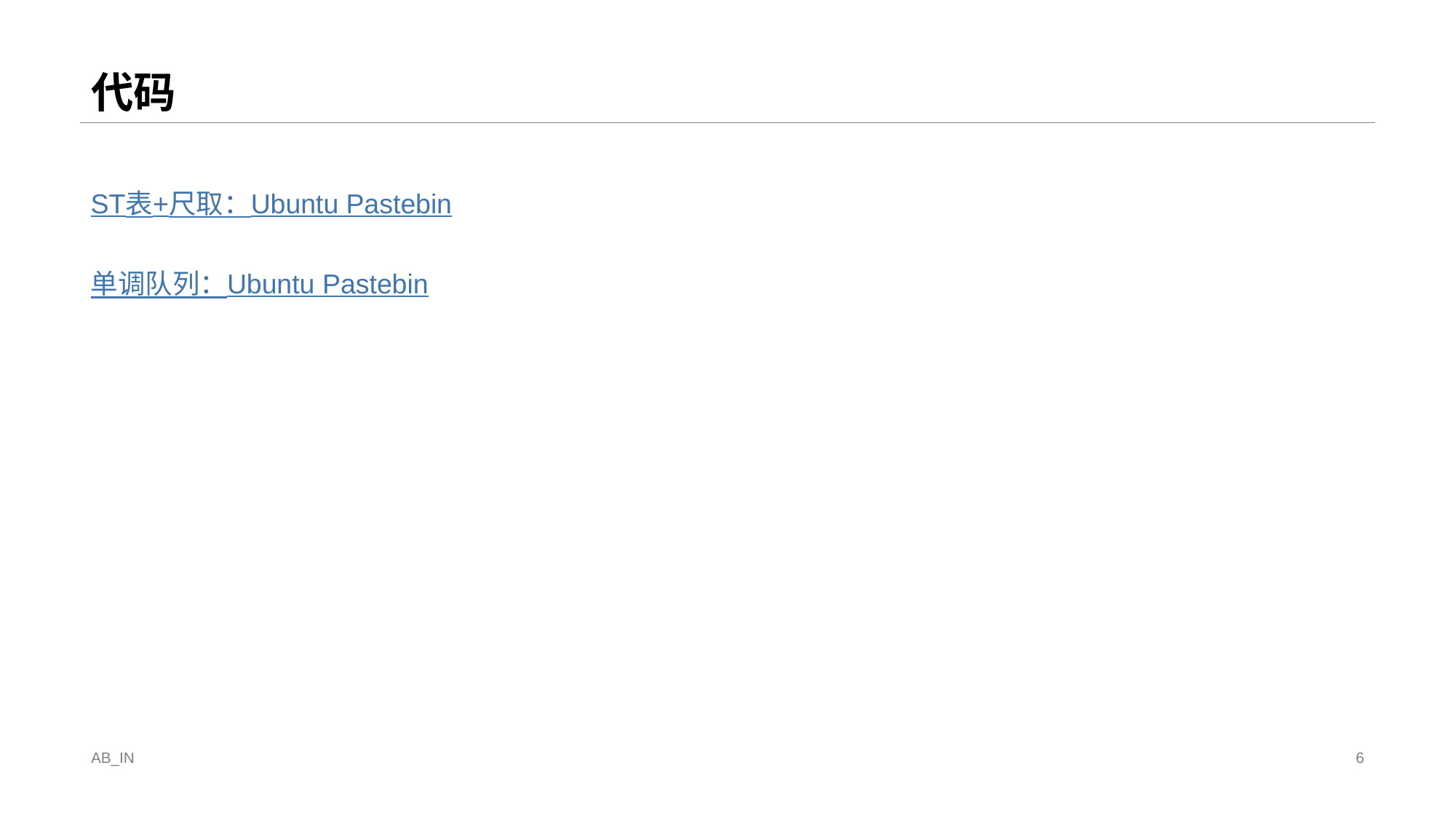

# 代码
ST表+尺取：Ubuntu Pastebin
单调队列：Ubuntu Pastebin
AB_IN
6